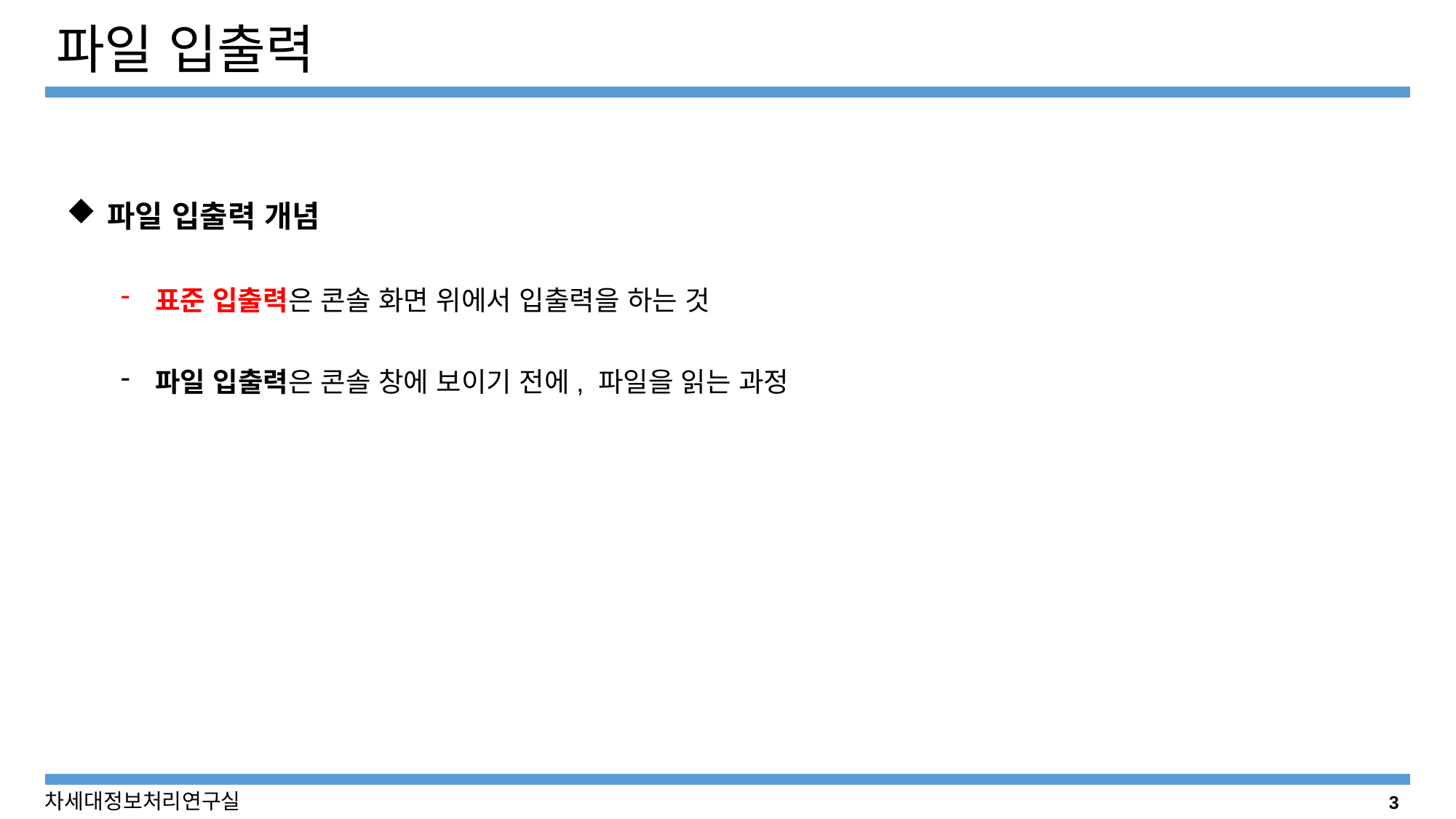

# 파일 입출력
파일 입출력 개념
표준 입출력은 콘솔 화면 위에서 입출력을 하는 것
파일 입출력은 콘솔 창에 보이기 전에, 파일을 읽는 과정
3